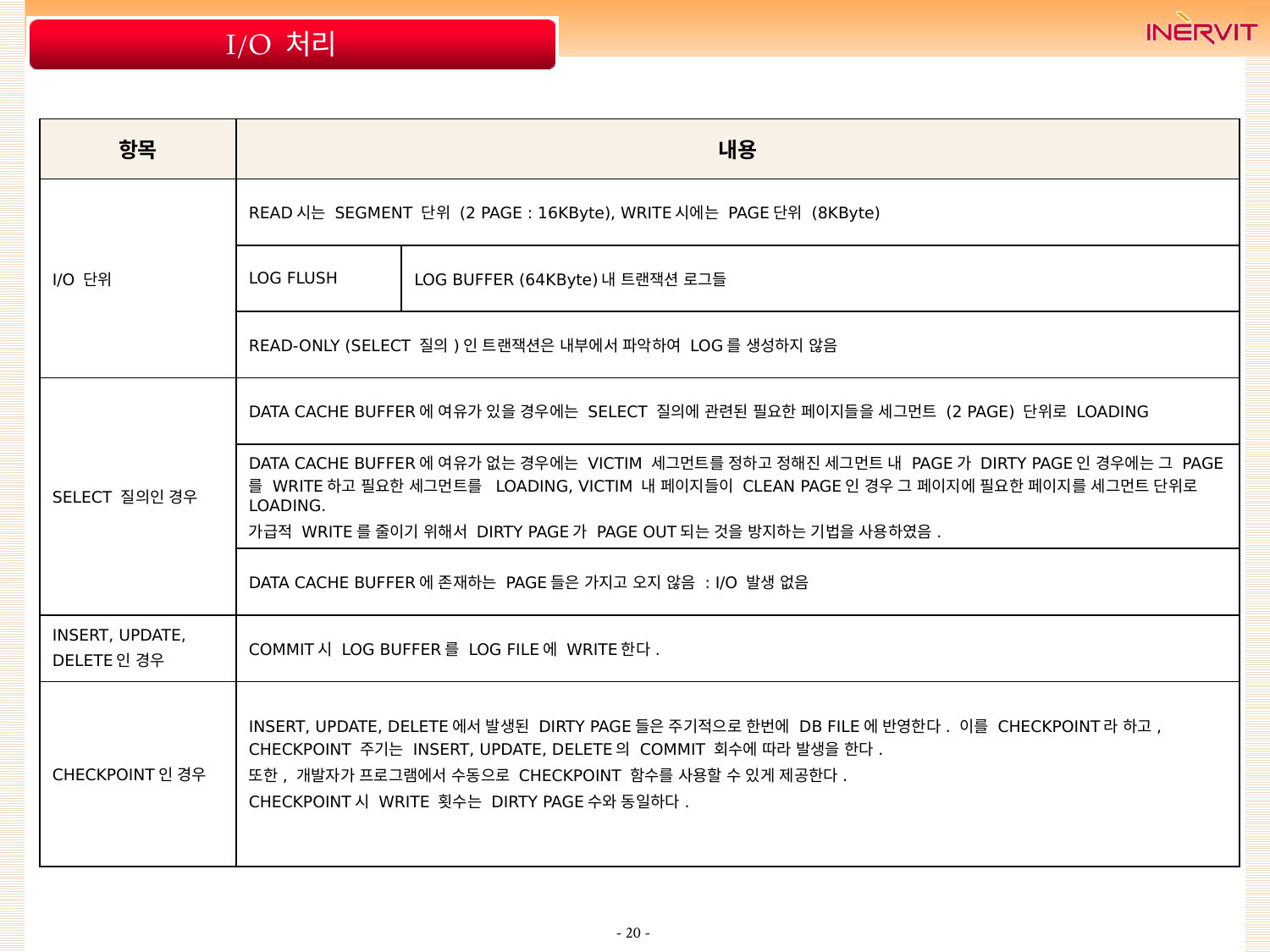

# I/O 처리
| 항목 | 내용 |  |
| --- | --- | --- |
| I/O 단위 | READ시는 SEGMENT 단위 (2 PAGE : 16KByte), WRITE시에는 PAGE단위 (8KByte) |  |
|  | LOG FLUSH | LOG BUFFER (64KByte)내 트랜잭션 로그들 |
|  | READ-ONLY (SELECT 질의)인 트랜잭션은 내부에서 파악하여 LOG를 생성하지 않음 |  |
| SELECT 질의인 경우 | DATA CACHE BUFFER에 여유가 있을 경우에는 SELECT 질의에 관련된 필요한 페이지들을 세그먼트 (2 PAGE) 단위로 LOADING |  |
|  | DATA CACHE BUFFER에 여유가 없는 경우에는 VICTIM 세그먼트를 정하고 정해진 세그먼트 내 PAGE가 DIRTY PAGE인 경우에는 그 PAGE 를 WRITE하고 필요한 세그먼트를 LOADING, VICTIM 내 페이지들이 CLEAN PAGE인 경우 그 페이지에 필요한 페이지를 세그먼트 단위로 LOADING. 가급적 WRITE를 줄이기 위해서 DIRTY PAGE가 PAGE OUT되는 것을 방지하는 기법을 사용하였음. |  |
|  | DATA CACHE BUFFER에 존재하는 PAGE들은 가지고 오지 않음 : I/O 발생 없음 |  |
| INSERT, UPDATE, DELETE인 경우 | COMMIT시 LOG BUFFER를 LOG FILE에 WRITE한다. |  |
| CHECKPOINT인 경우 | INSERT, UPDATE, DELETE에서 발생된 DIRTY PAGE들은 주기적으로 한번에 DB FILE에 반영한다. 이를 CHECKPOINT라 하고, CHECKPOINT 주기는 INSERT, UPDATE, DELETE의 COMMIT 회수에 따라 발생을 한다. 또한, 개발자가 프로그램에서 수동으로 CHECKPOINT 함수를 사용할 수 있게 제공한다. CHECKPOINT시 WRITE 횟수는 DIRTY PAGE수와 동일하다. |  |
- 20 -